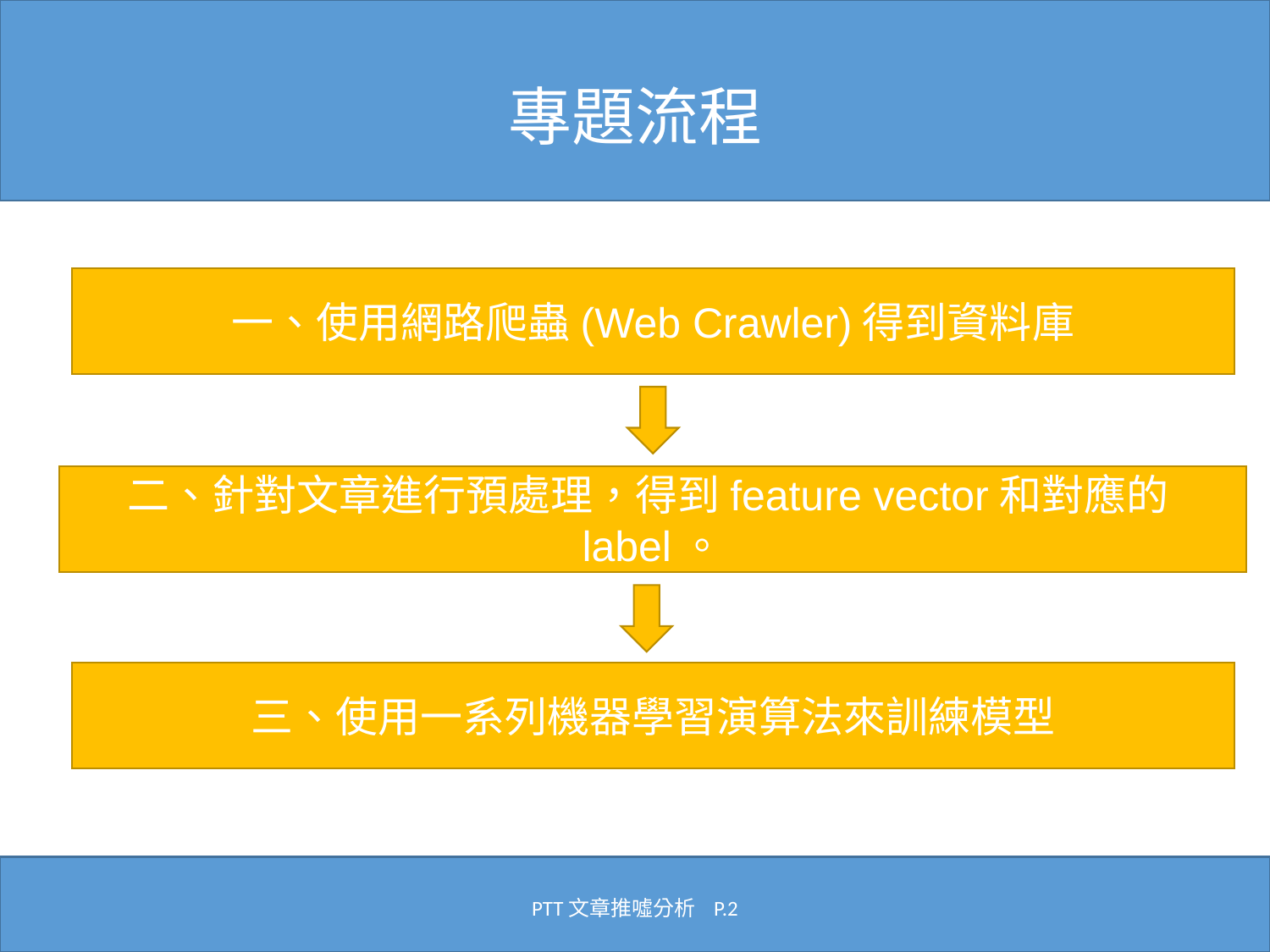

# 專題流程
一、使用網路爬蟲(Web Crawler)得到資料庫

二、針對文章進行預處理，得到feature vector和對應的label。

三、使用一系列機器學習演算法來訓練模型

PTT文章推噓分析  P.2